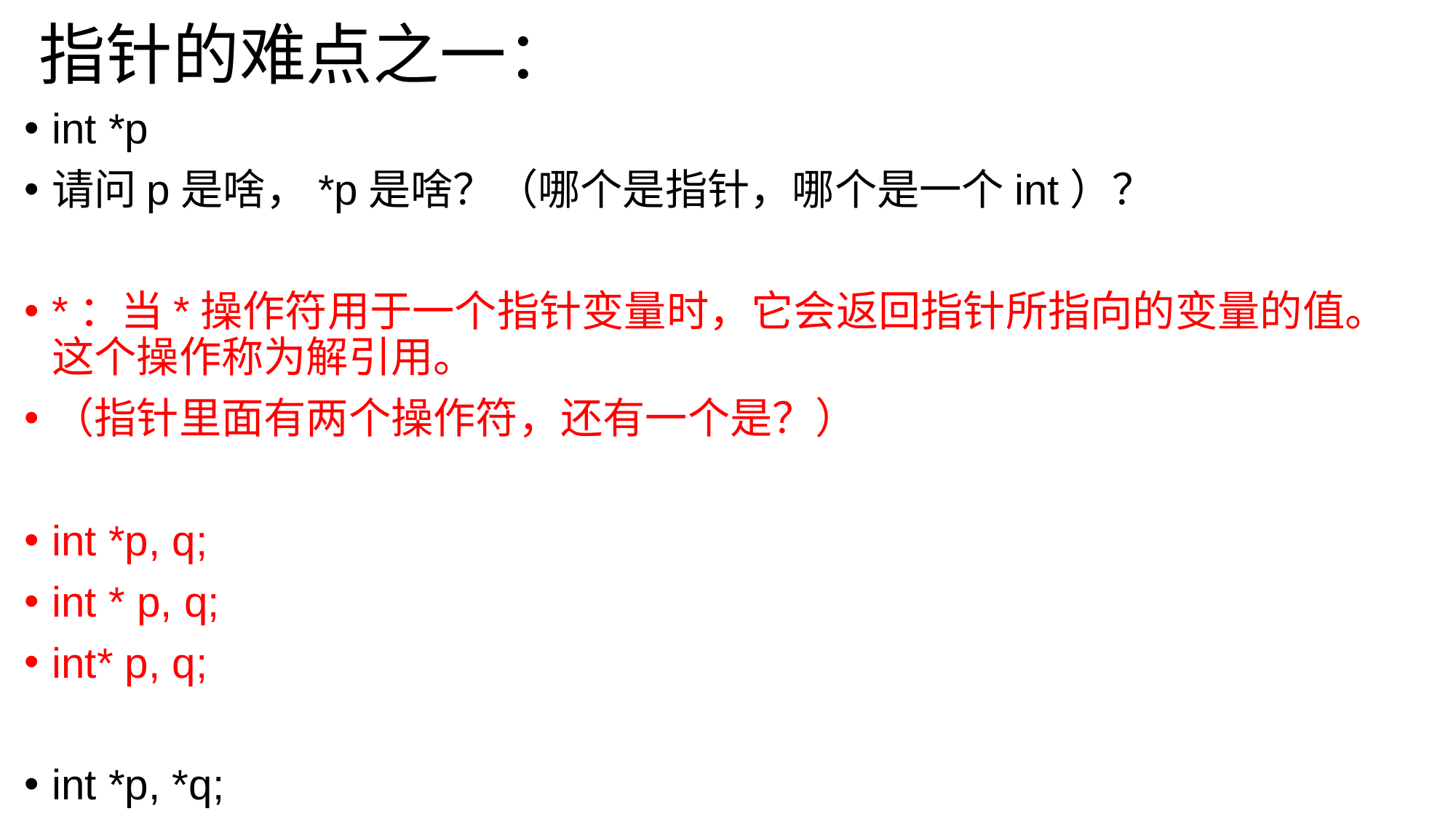

# 指针的难点之一：
int *p
请问p是啥，*p是啥？（哪个是指针，哪个是一个int）？

*：当*操作符用于一个指针变量时，它会返回指针所指向的变量的值。这个操作称为解引用。
（指针里面有两个操作符，还有一个是？）

int *p, q;
int * p, q;
int* p, q;

int *p, *q;